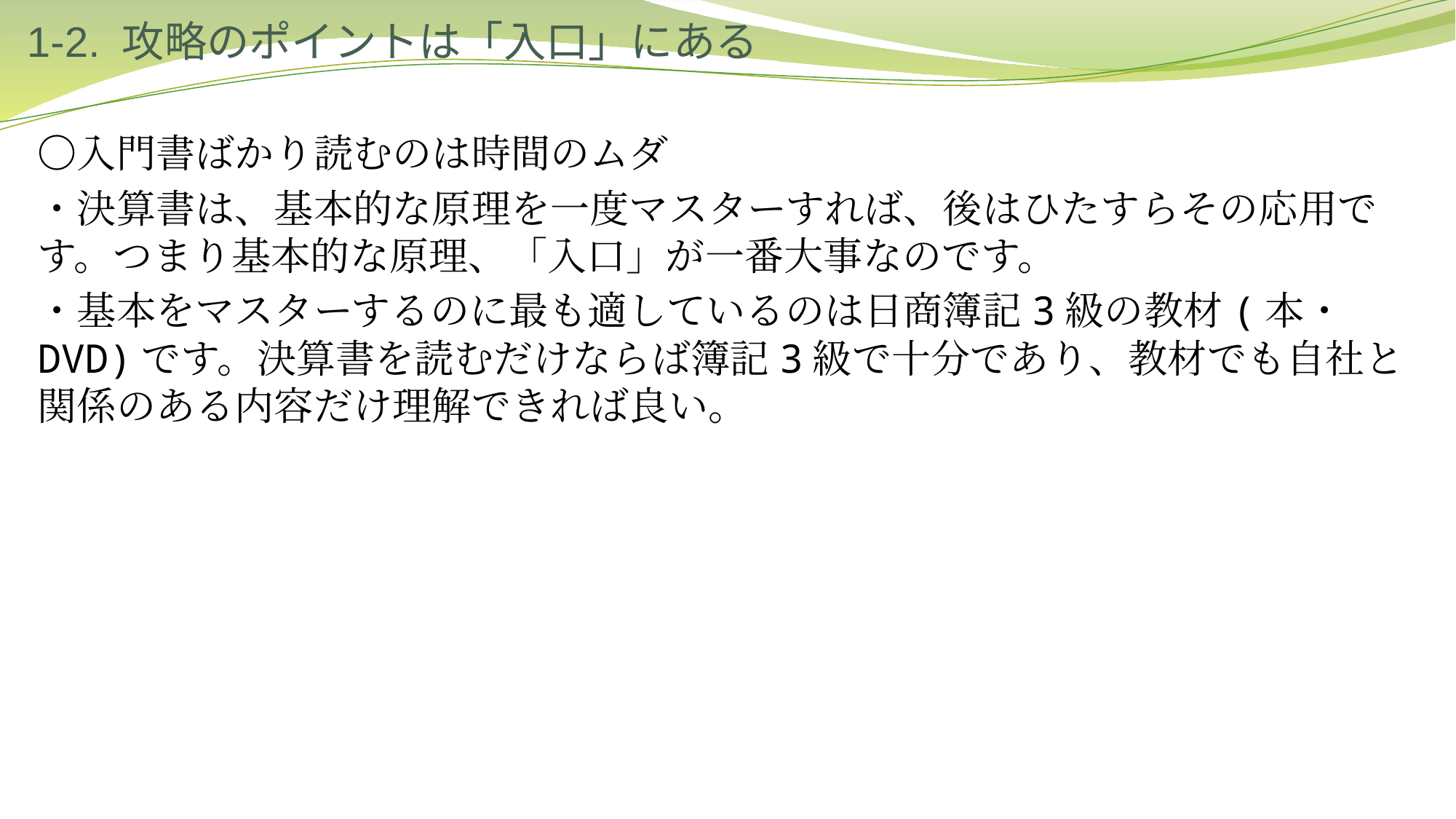

# 1-2. 攻略のポイントは「入口」にある
〇入門書ばかり読むのは時間のムダ
・決算書は、基本的な原理を一度マスターすれば、後はひたすらその応用です。つまり基本的な原理、「入口」が一番大事なのです。
・基本をマスターするのに最も適しているのは日商簿記3級の教材(本・DVD)です。決算書を読むだけならば簿記3級で十分であり、教材でも自社と関係のある内容だけ理解できれば良い。